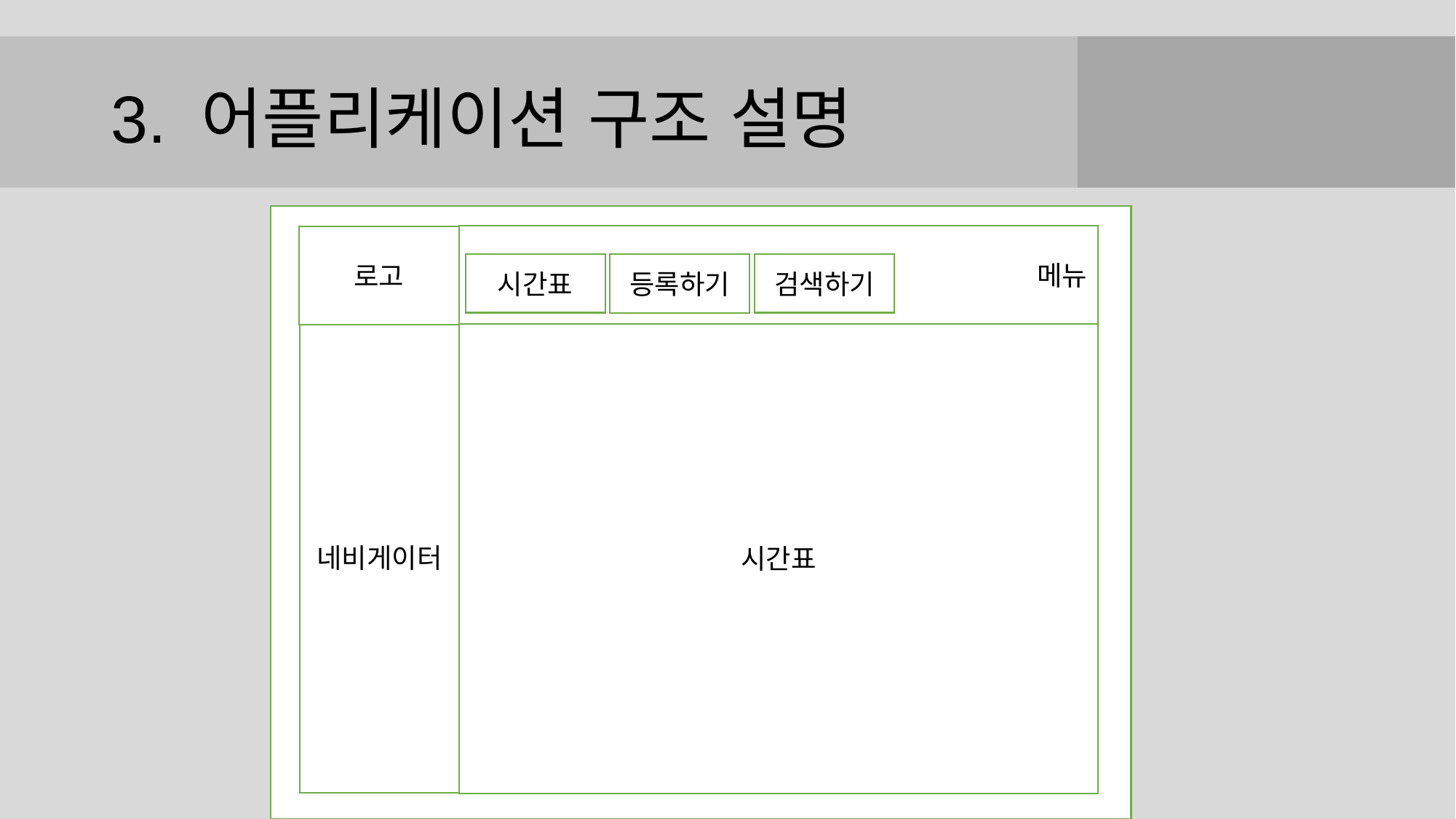

# 3. 어플리케이션 구조 설명

메뉴
로고
시간표
검색하기
등록하기
네비게이터
시간표